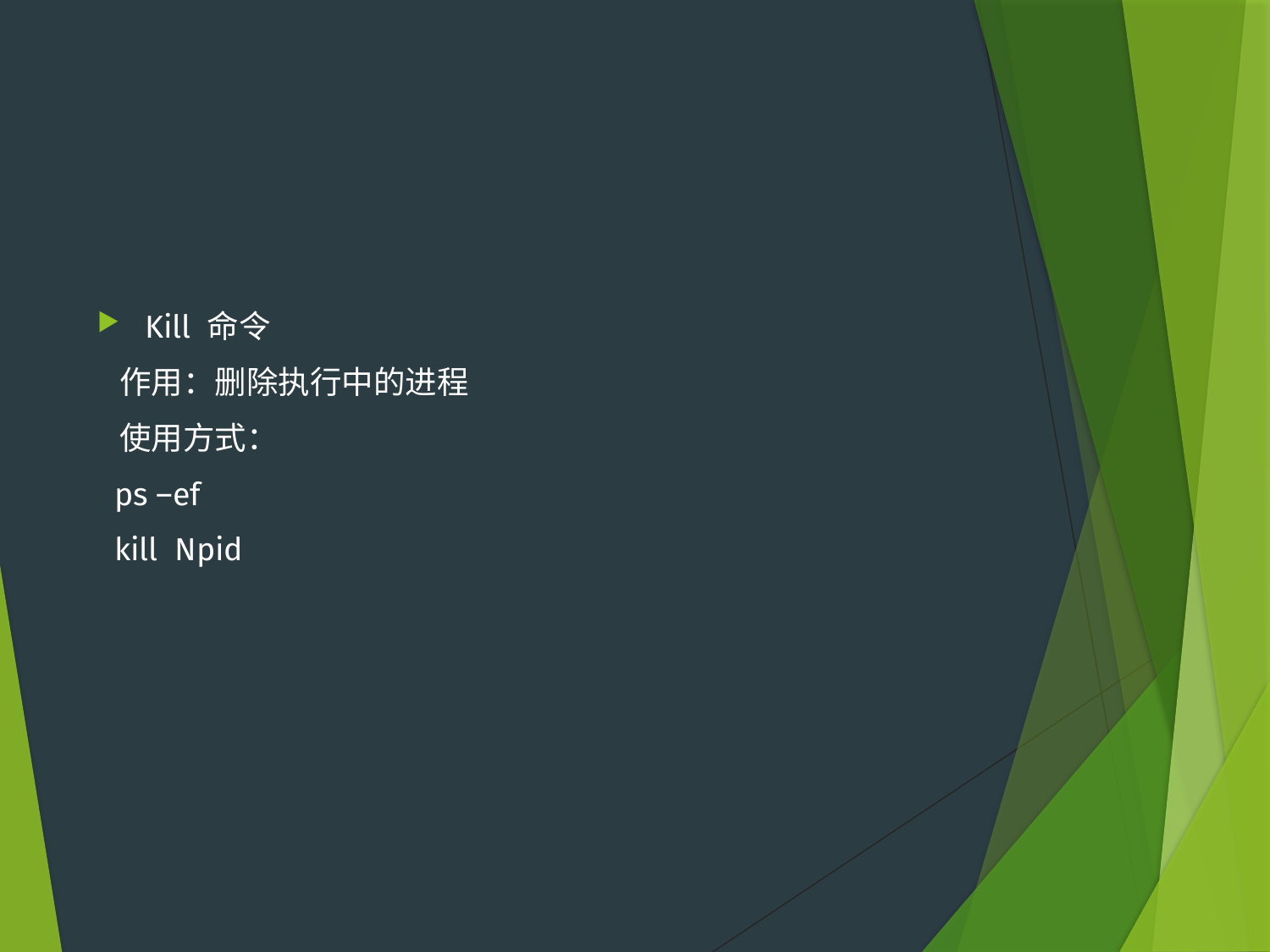

#
Kill 命令
  作用：删除执行中的进程
  使用方式：
  ps –ef
  kill  Npid